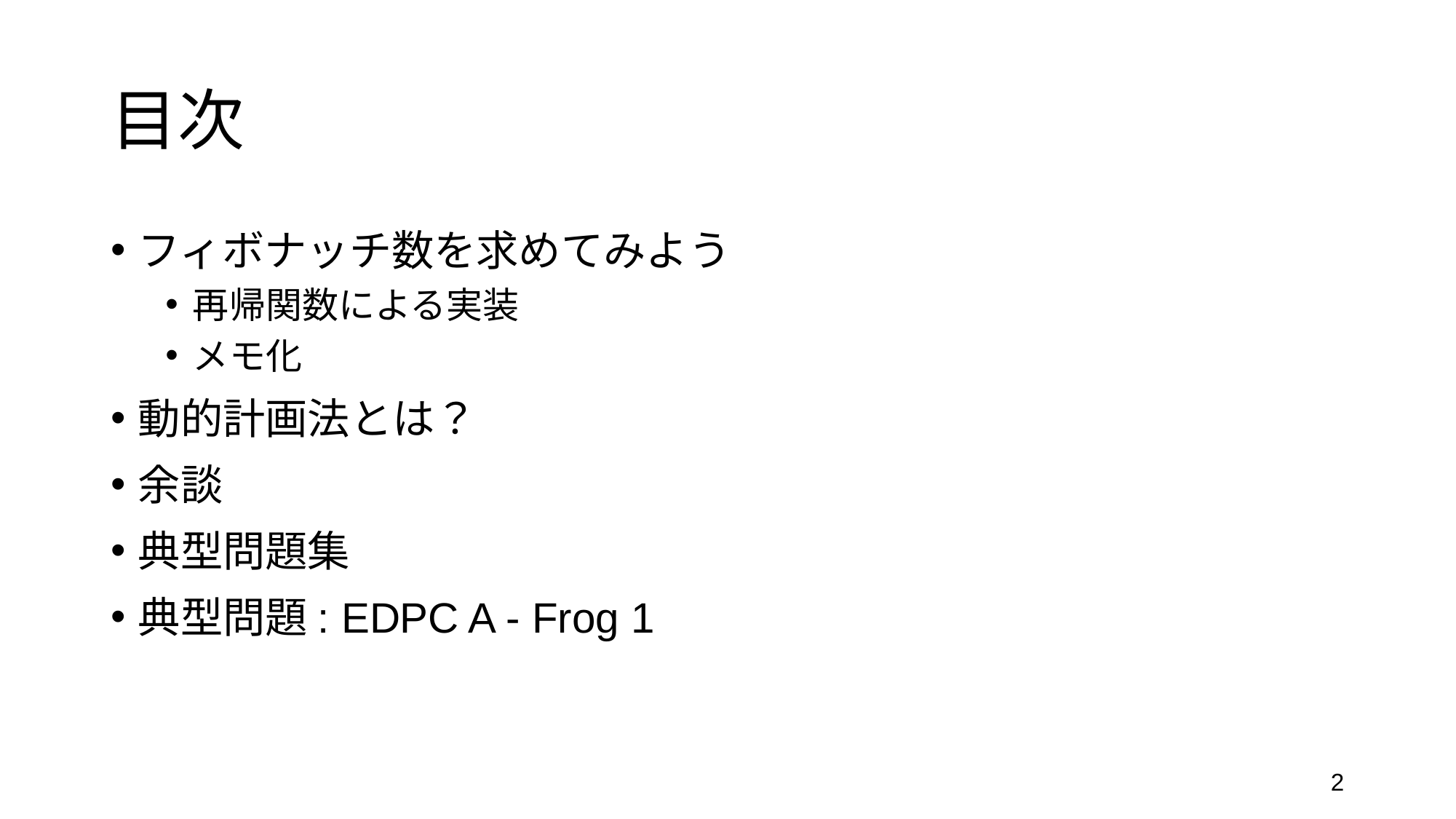

# 目次
フィボナッチ数を求めてみよう
再帰関数による実装
メモ化
動的計画法とは？
余談
典型問題集
典型問題: EDPC A - Frog 1
2